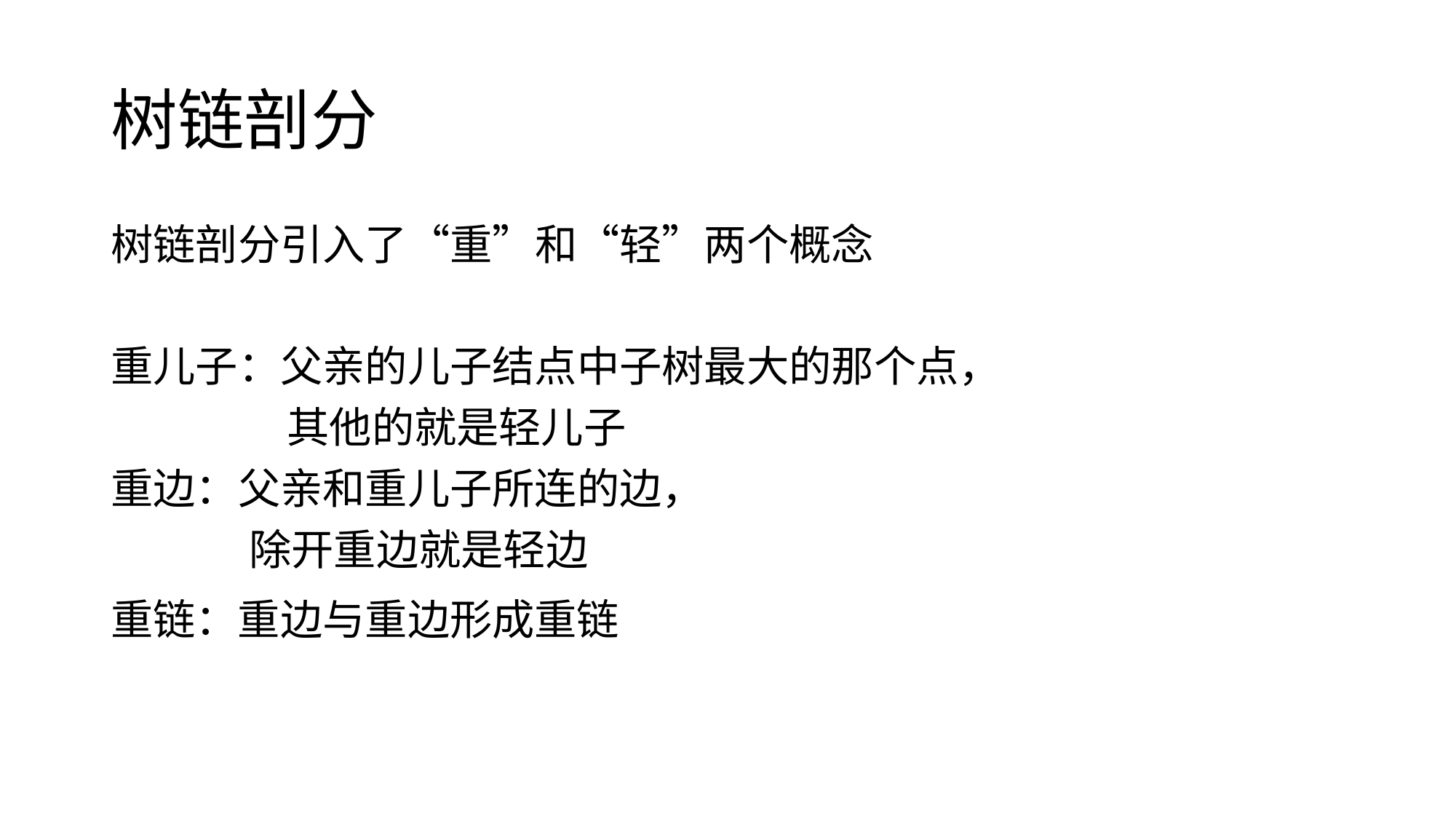

# 树链剖分
树链剖分引入了“重”和“轻”两个概念

重儿子：父亲的儿子结点中子树最大的那个点，
	      其他的就是轻儿子
重边：父亲和重儿子所连的边，
	  除开重边就是轻边
重链：重边与重边形成重链